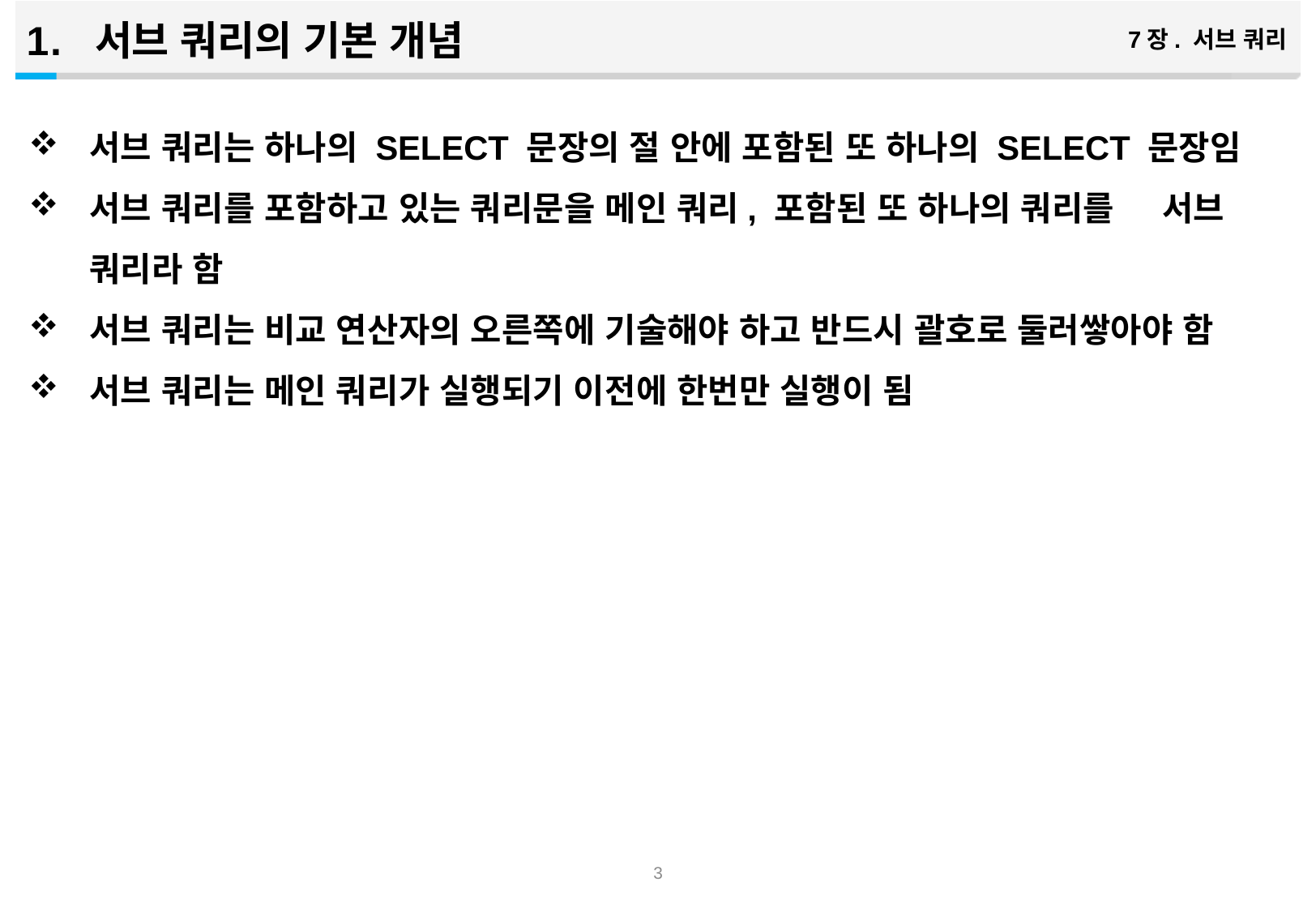

서브 쿼리의 기본 개념
7장. 서브 쿼리
서브 쿼리는 하나의 SELECT 문장의 절 안에 포함된 또 하나의 SELECT 문장임
서브 쿼리를 포함하고 있는 쿼리문을 메인 쿼리, 포함된 또 하나의 쿼리를     서브 쿼리라 함
서브 쿼리는 비교 연산자의 오른쪽에 기술해야 하고 반드시 괄호로 둘러쌓아야 함
서브 쿼리는 메인 쿼리가 실행되기 이전에 한번만 실행이 됨

3